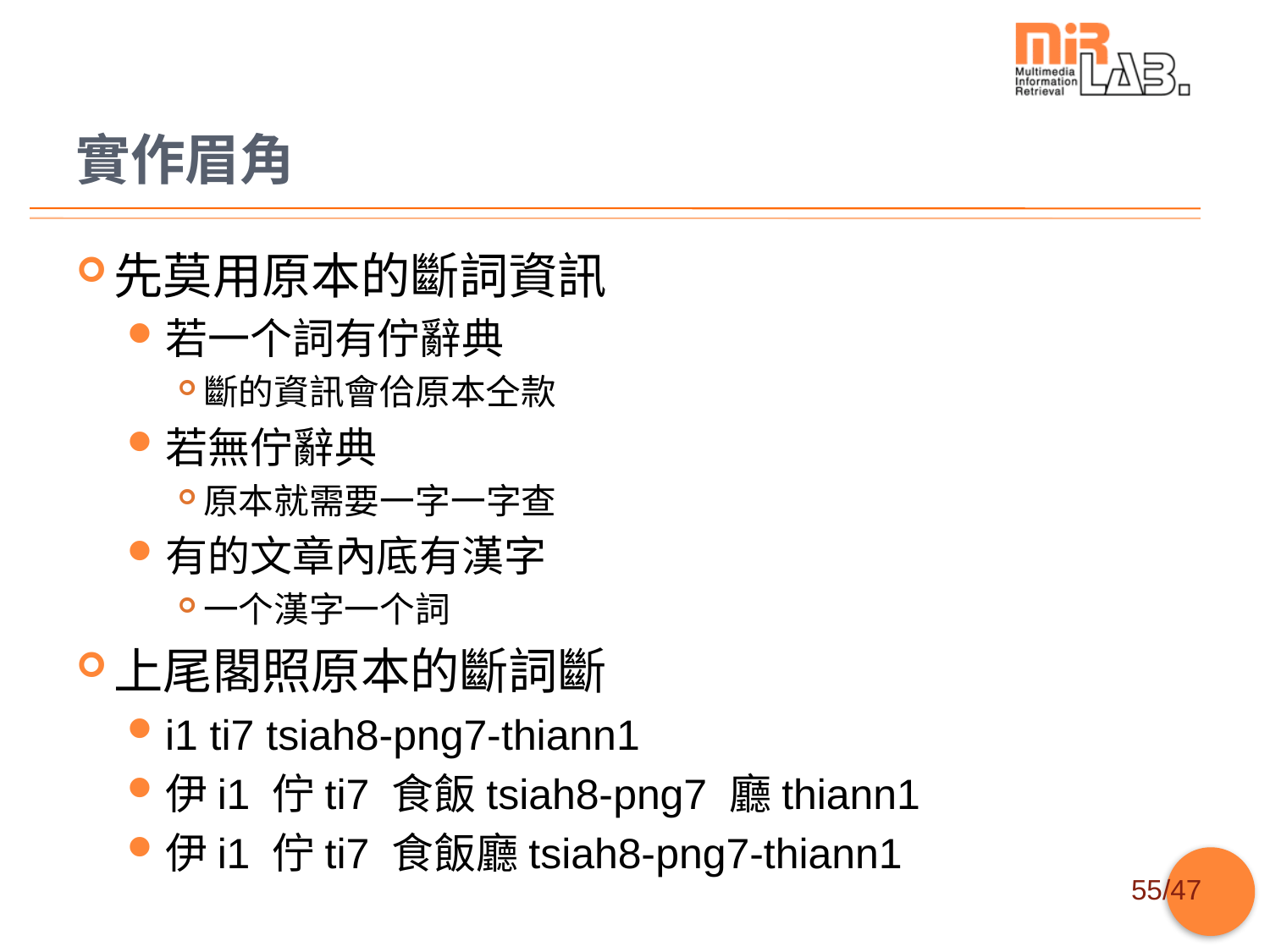

# 實作眉角
先莫用原本的斷詞資訊
若一个詞有佇辭典
斷的資訊會佮原本仝款
若無佇辭典
原本就需要一字一字查
有的文章內底有漢字
一个漢字一个詞
上尾閣照原本的斷詞斷
i1 ti7 tsiah8-png7-thiann1
伊i1 佇ti7 食飯tsiah8-png7 廳thiann1
伊i1 佇ti7 食飯廳tsiah8-png7-thiann1